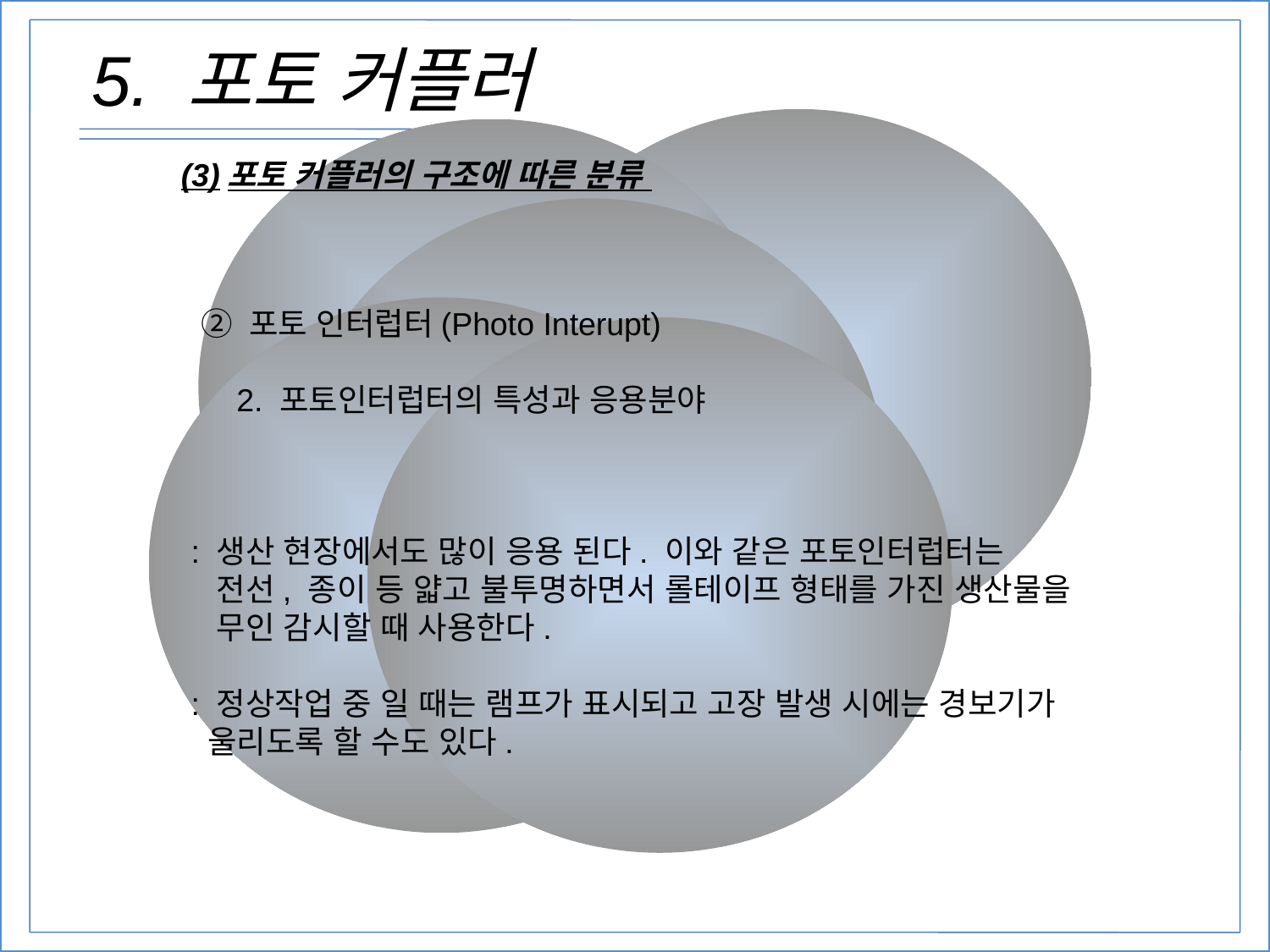

5. 포토 커플러
# \

(3)포토 커플러의 구조에 따른 분류

② 포토 인터럽터(Photo Interupt)

    2. 포토인터럽터의 특성과 응용분야

: 생산 현장에서도 많이 응용 된다. 이와 같은 포토인터럽터는
  전선, 종이 등 얇고 불투명하면서 롤테이프 형태를 가진 생산물을
  무인 감시할 때 사용한다.

: 정상작업 중 일 때는 램프가 표시되고 고장 발생 시에는 경보기가
 울리도록 할 수도 있다.

20